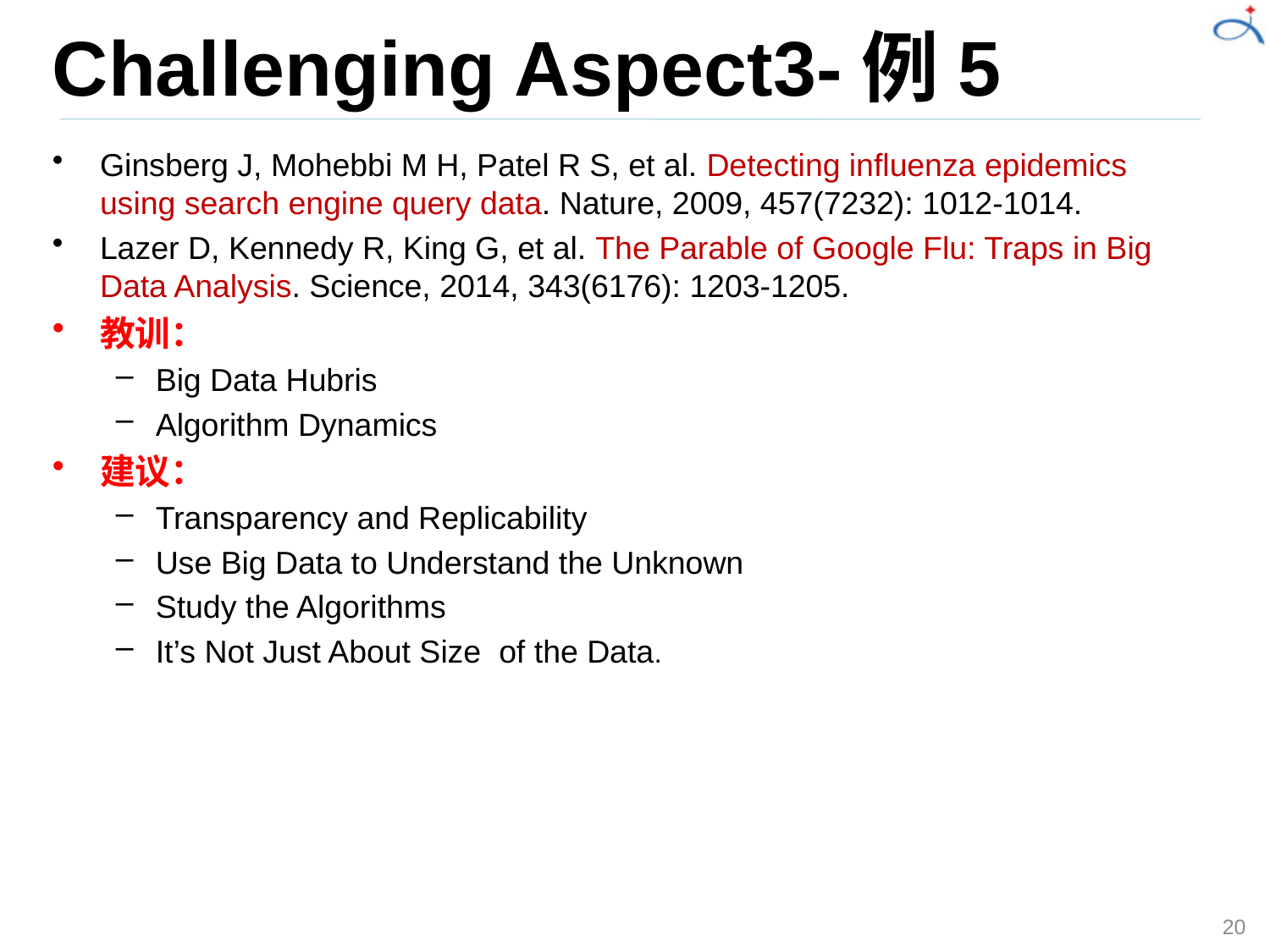

# Challenging Aspect3-例5
Ginsberg J, Mohebbi M H, Patel R S, et al. Detecting influenza epidemics using search engine query data. Nature, 2009, 457(7232): 1012-1014.
Lazer D, Kennedy R, King G, et al. The Parable of Google Flu: Traps in Big Data Analysis. Science, 2014, 343(6176): 1203-1205.
教训：
Big Data Hubris
Algorithm Dynamics
建议：
Transparency and Replicability
Use Big Data to Understand the Unknown
Study the Algorithms
It’s Not Just About Size  of the Data.
20